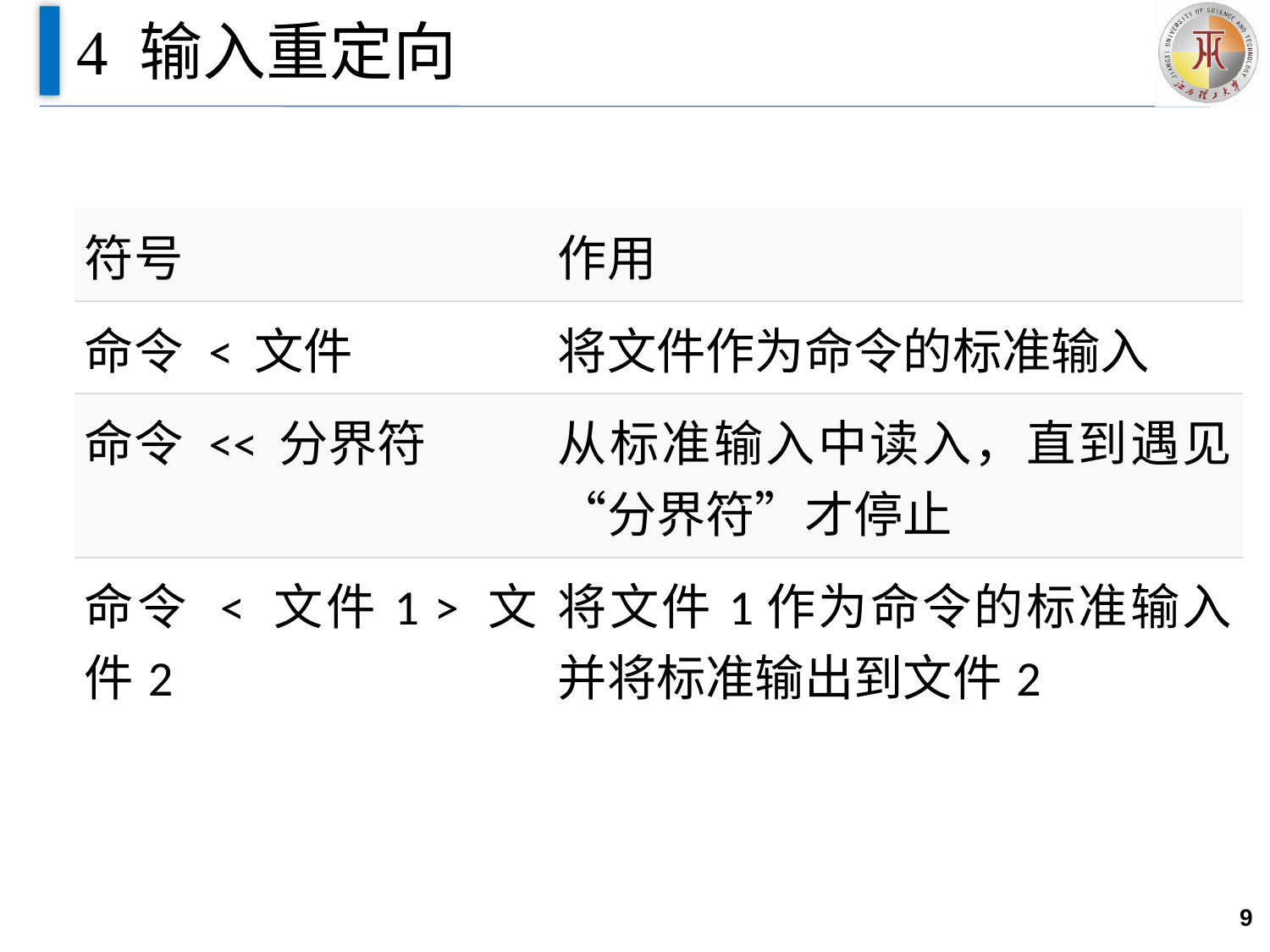

# 4 输入重定向

| 符号 | 作用 |
| --- | --- |
| 命令 < 文件 | 将文件作为命令的标准输入 |
| 命令 << 分界符 | 从标准输入中读入，直到遇见“分界符”才停止 |
| 命令 < 文件1 > 文件2 | 将文件1作为命令的标准输入并将标准输出到文件2 |
9